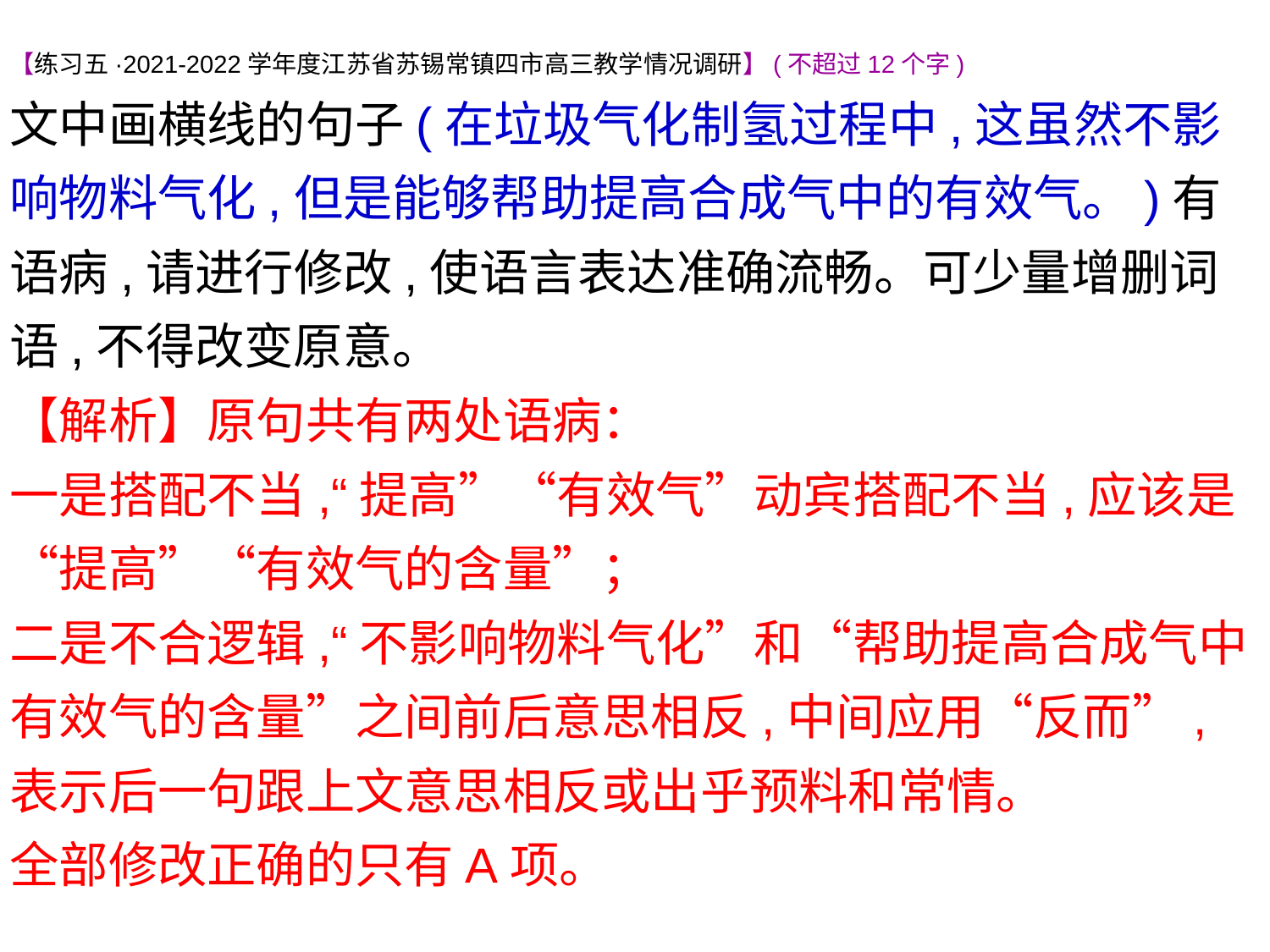

【练习五·2021-2022学年度江苏省苏锡常镇四市高三教学情况调研】(不超过12个字)
文中画横线的句子(在垃圾气化制氢过程中,这虽然不影响物料气化,但是能够帮助提高合成气中的有效气。)有语病,请进行修改,使语言表达准确流畅。可少量增删词语,不得改变原意。
【解析】原句共有两处语病：
一是搭配不当,“提高”“有效气”动宾搭配不当,应该是“提高”“有效气的含量”；
二是不合逻辑,“不影响物料气化”和“帮助提高合成气中有效气的含量”之间前后意思相反,中间应用“反而”,表示后一句跟上文意思相反或出乎预料和常情。
全部修改正确的只有A项。